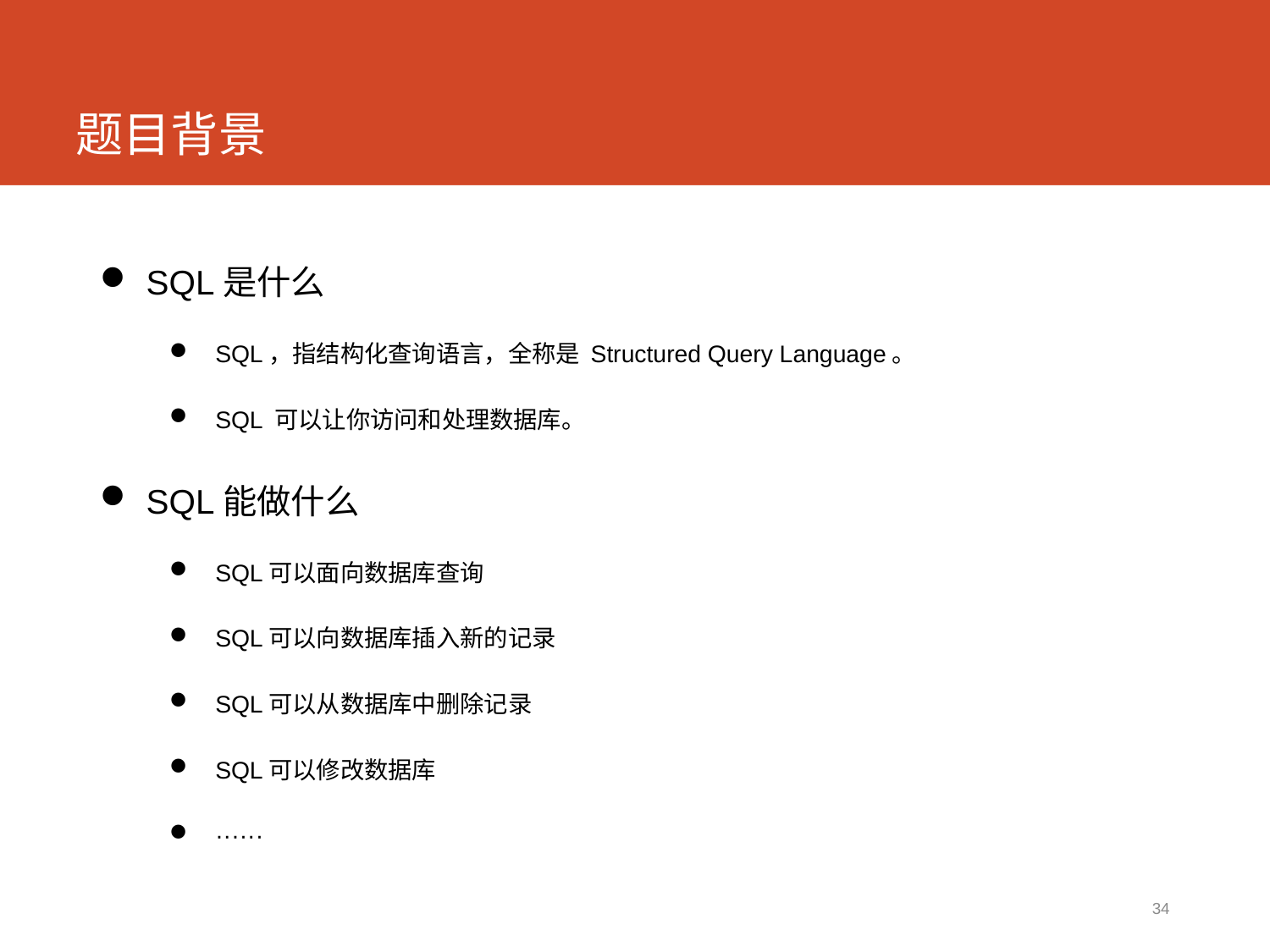

# 题目背景
SQL是什么
SQL，指结构化查询语言，全称是 Structured Query Language。
SQL 可以让你访问和处理数据库。
SQL能做什么
SQL可以面向数据库查询
SQL可以向数据库插入新的记录
SQL可以从数据库中删除记录
SQL可以修改数据库
······
34